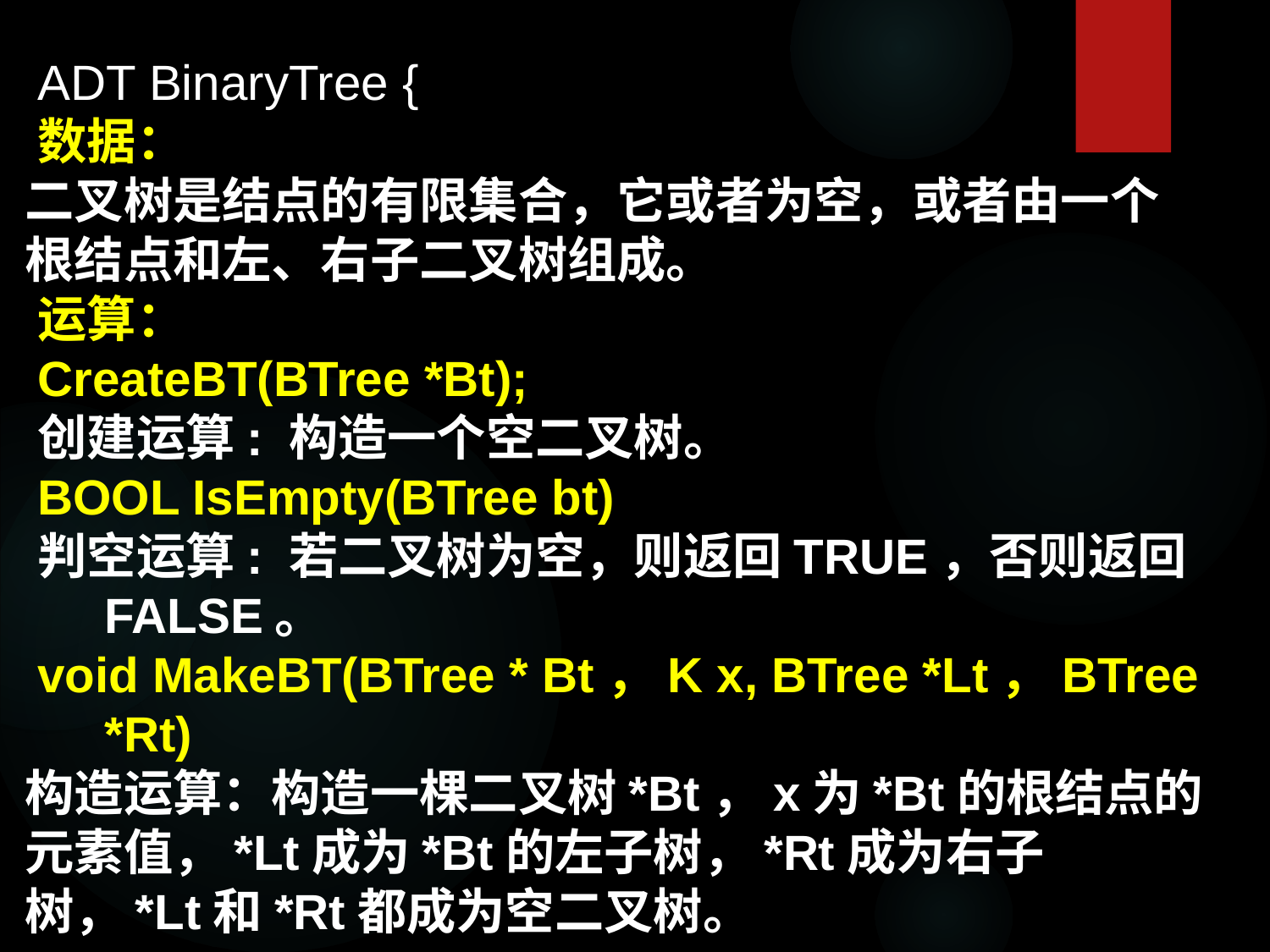

ADT BinaryTree {
数据：
二叉树是结点的有限集合，它或者为空，或者由一个根结点和左、右子二叉树组成。
运算：
CreateBT(BTree *Bt);
创建运算: 构造一个空二叉树。
BOOL IsEmpty(BTree bt)
判空运算: 若二叉树为空，则返回TRUE，否则返回FALSE。
void MakeBT(BTree * Bt，K x, BTree *Lt，BTree *Rt)
构造运算：构造一棵二叉树*Bt，x为*Bt的根结点的元素值，*Lt成为*Bt的左子树，*Rt成为右子树，*Lt和*Rt都成为空二叉树。